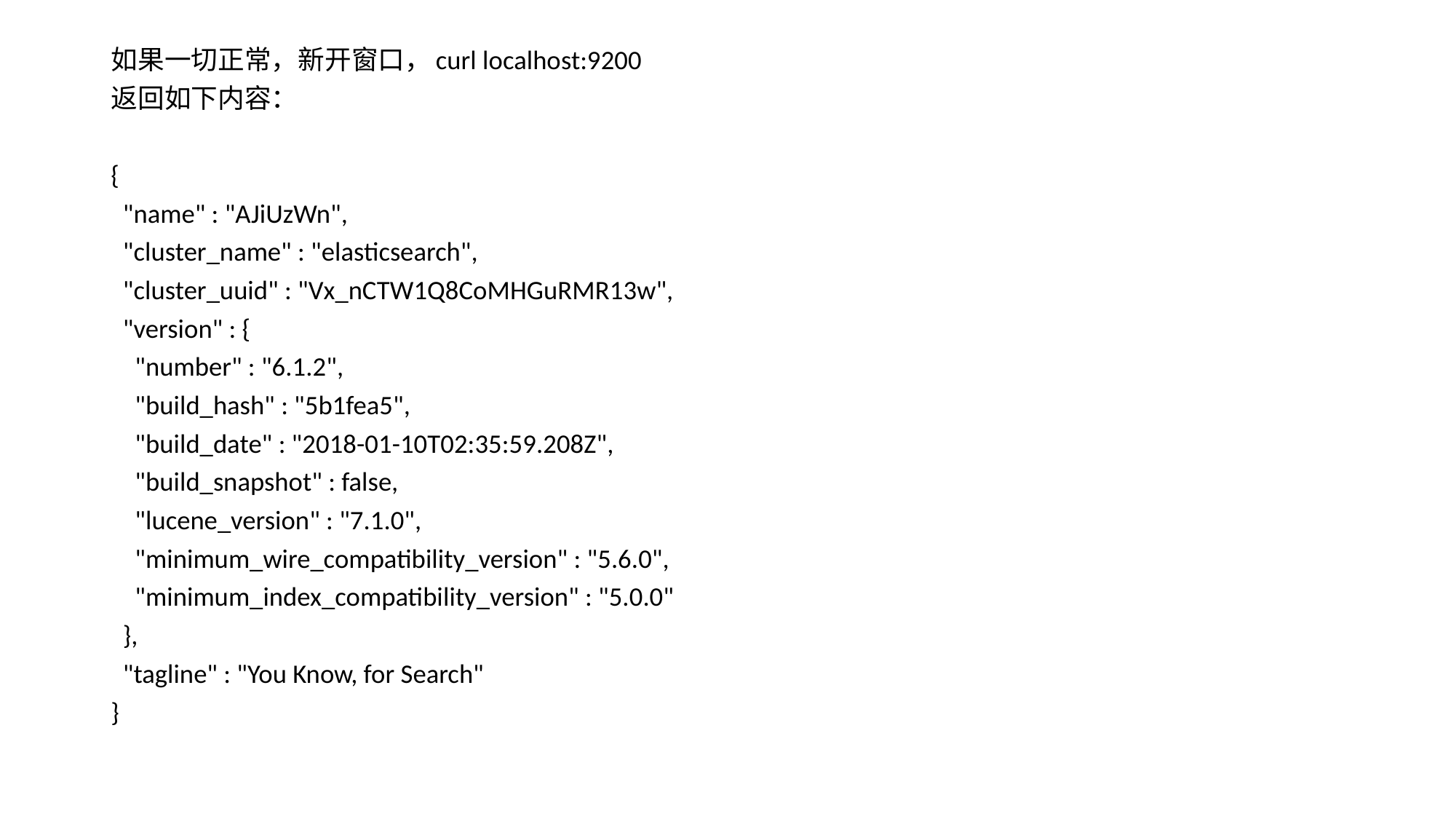

如果一切正常，新开窗口，curl localhost:9200
返回如下内容：

{
  "name" : "AJiUzWn",
  "cluster_name" : "elasticsearch",
  "cluster_uuid" : "Vx_nCTW1Q8CoMHGuRMR13w",
  "version" : {
    "number" : "6.1.2",
    "build_hash" : "5b1fea5",
    "build_date" : "2018-01-10T02:35:59.208Z",
    "build_snapshot" : false,
    "lucene_version" : "7.1.0",
    "minimum_wire_compatibility_version" : "5.6.0",
    "minimum_index_compatibility_version" : "5.0.0"
  },
  "tagline" : "You Know, for Search"
}